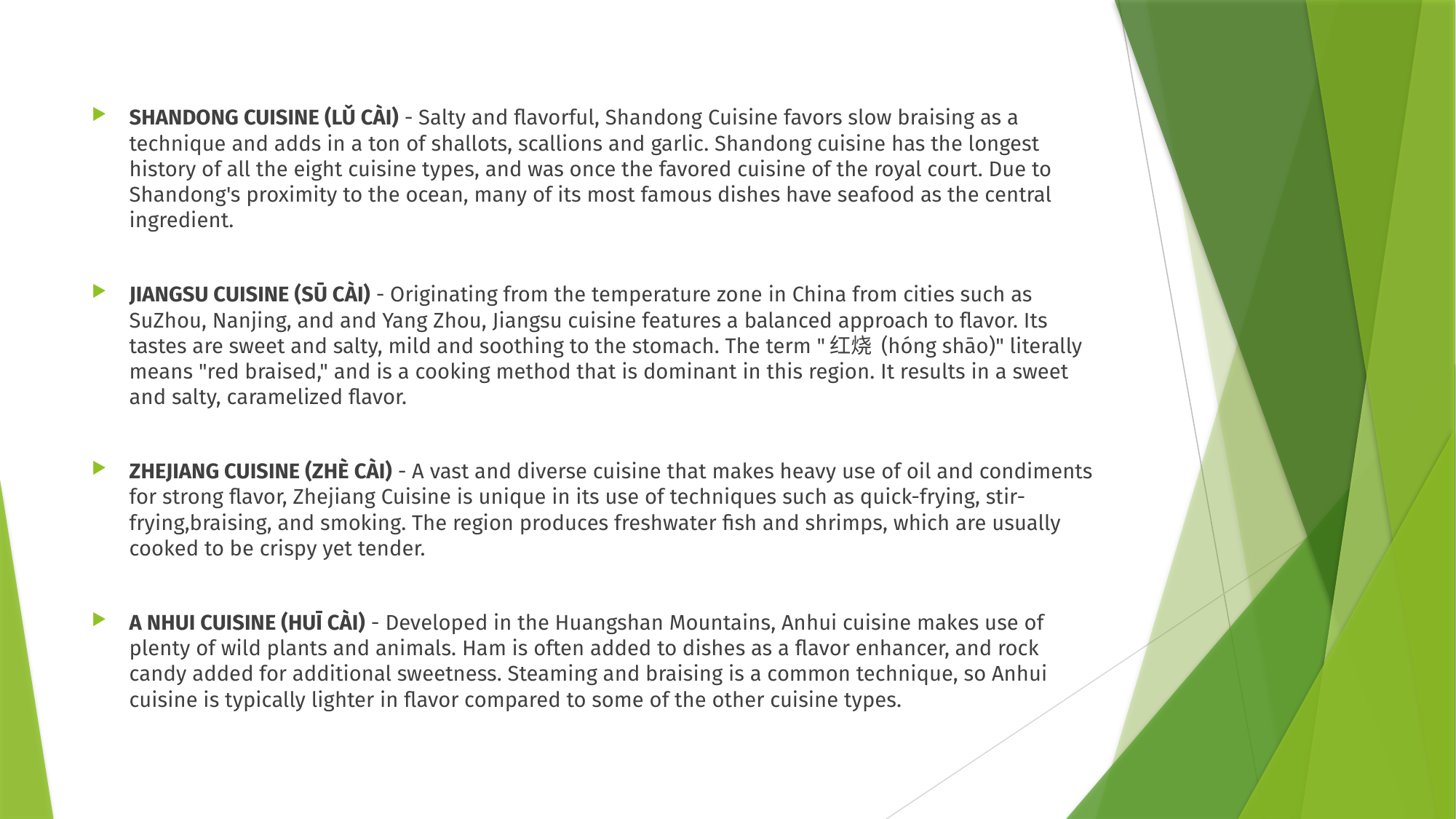

SHANDONG CUISINE (LǓ CÀI) - Salty and flavorful, Shandong Cuisine favors slow braising as a technique and adds in a ton of shallots, scallions and garlic. Shandong cuisine has the longest history of all the eight cuisine types, and was once the favored cuisine of the royal court. Due to Shandong's proximity to the ocean, many of its most famous dishes have seafood as the central ingredient.

JIANGSU CUISINE (SŪ CÀI) - Originating from the temperature zone in China from cities such as SuZhou, Nanjing, and and Yang Zhou, Jiangsu cuisine features a balanced approach to flavor. Its tastes are sweet and salty, mild and soothing to the stomach. The term "红烧 (hóng shāo)" literally means "red braised," and is a cooking method that is dominant in this region. It results in a sweet and salty, caramelized flavor.

ZHEJIANG CUISINE (ZHÈ CÀI) - A vast and diverse cuisine that makes heavy use of oil and condiments for strong flavor, Zhejiang Cuisine is unique in its use of techniques such as quick-frying, stir-frying,braising, and smoking. The region produces freshwater fish and shrimps, which are usually cooked to be crispy yet tender.

A NHUI CUISINE (HUĪ CÀI) - Developed in the Huangshan Mountains, Anhui cuisine makes use of plenty of wild plants and animals. Ham is often added to dishes as a flavor enhancer, and rock candy added for additional sweetness. Steaming and braising is a common technique, so Anhui cuisine is typically lighter in flavor compared to some of the other cuisine types.